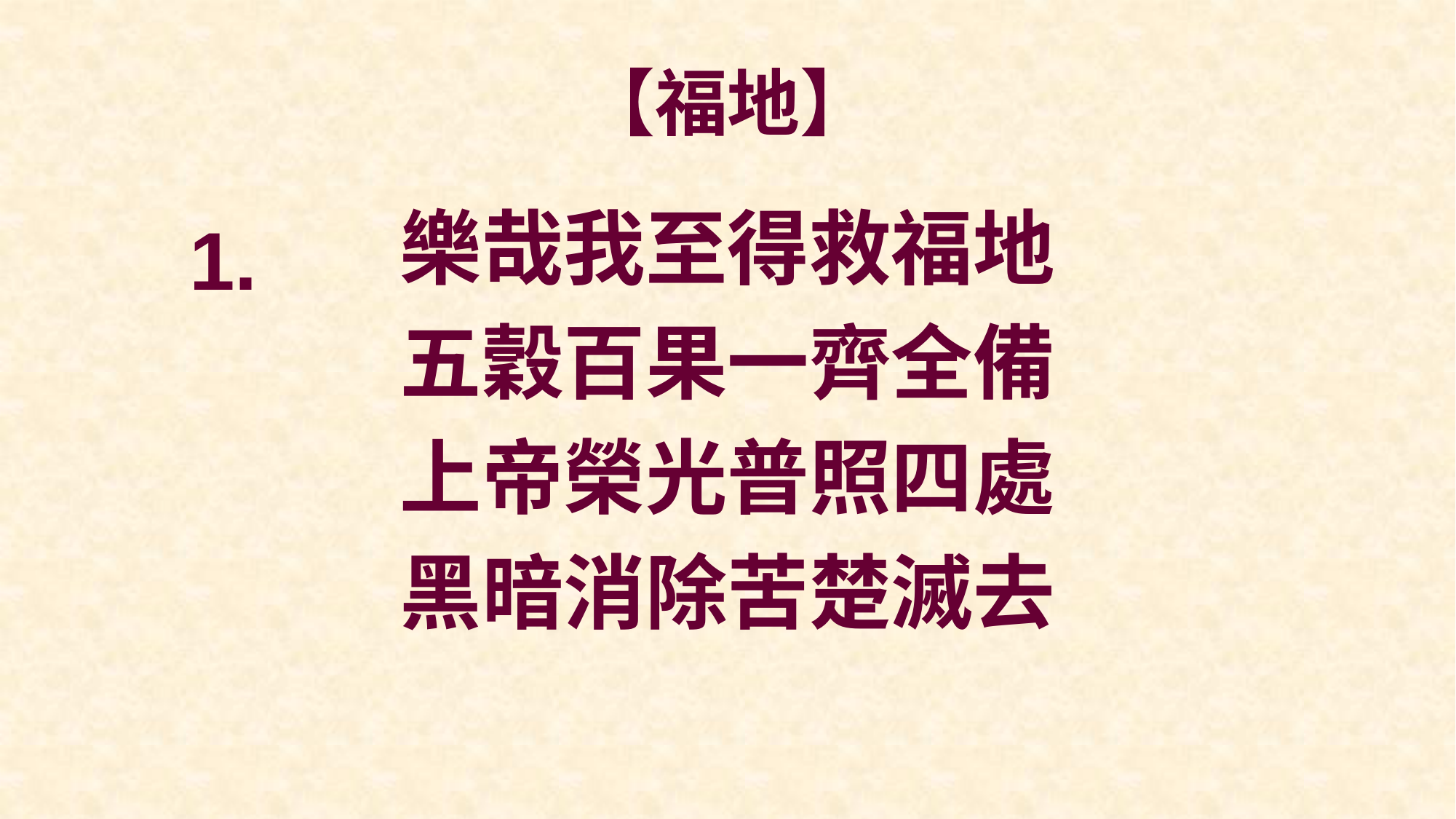

# 【福地】
樂哉我至得救福地
五穀百果一齊全備
上帝榮光普照四處
黑暗消除苦楚滅去
1.